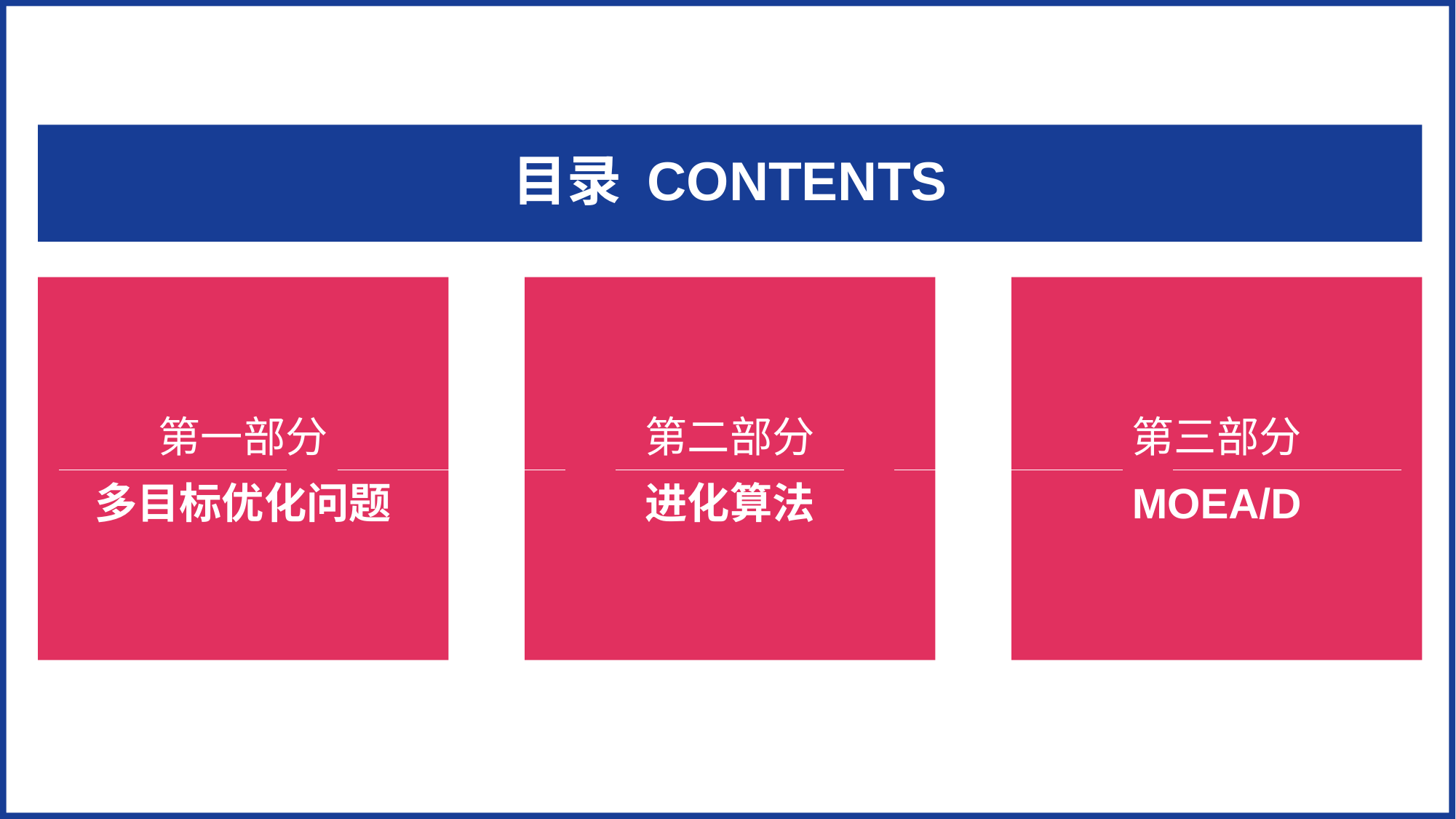

目录 CONTENTS
第一部分
多目标优化问题
第二部分
进化算法
第三部分
MOEA/D